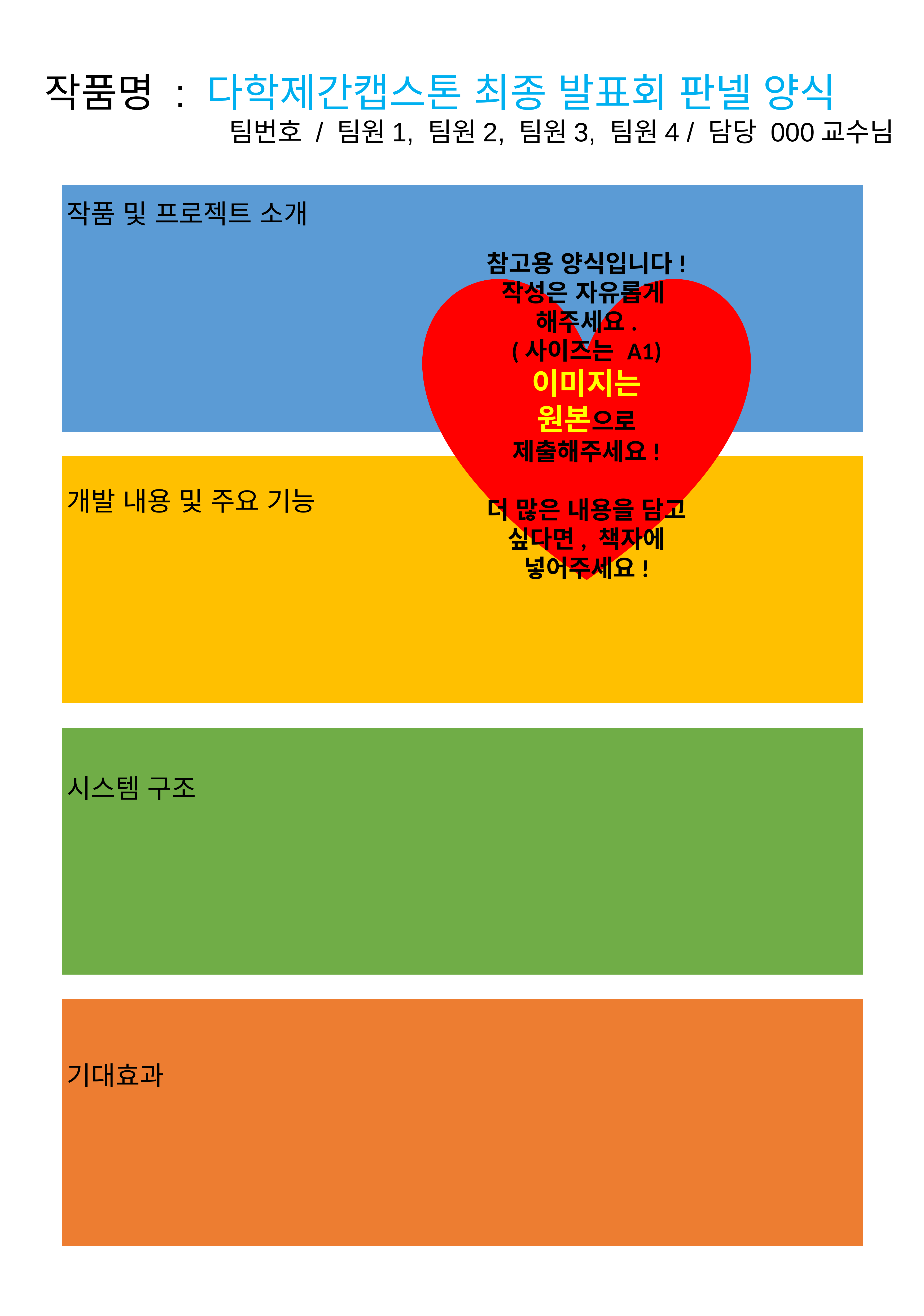

작품명 : 다학제간캡스톤 최종 발표회 판넬 양식
팀번호 / 팀원1, 팀원2, 팀원3, 팀원4 / 담당 000교수님
작품 및 프로젝트 소개

참고용 양식입니다!
작성은 자유롭게
해주세요.
(사이즈는 A1)
이미지는 원본으로 제출해주세요!

더 많은 내용을 담고 싶다면, 책자에 넣어주세요!
개발 내용 및 주요 기능

시스템 구조

기대효과